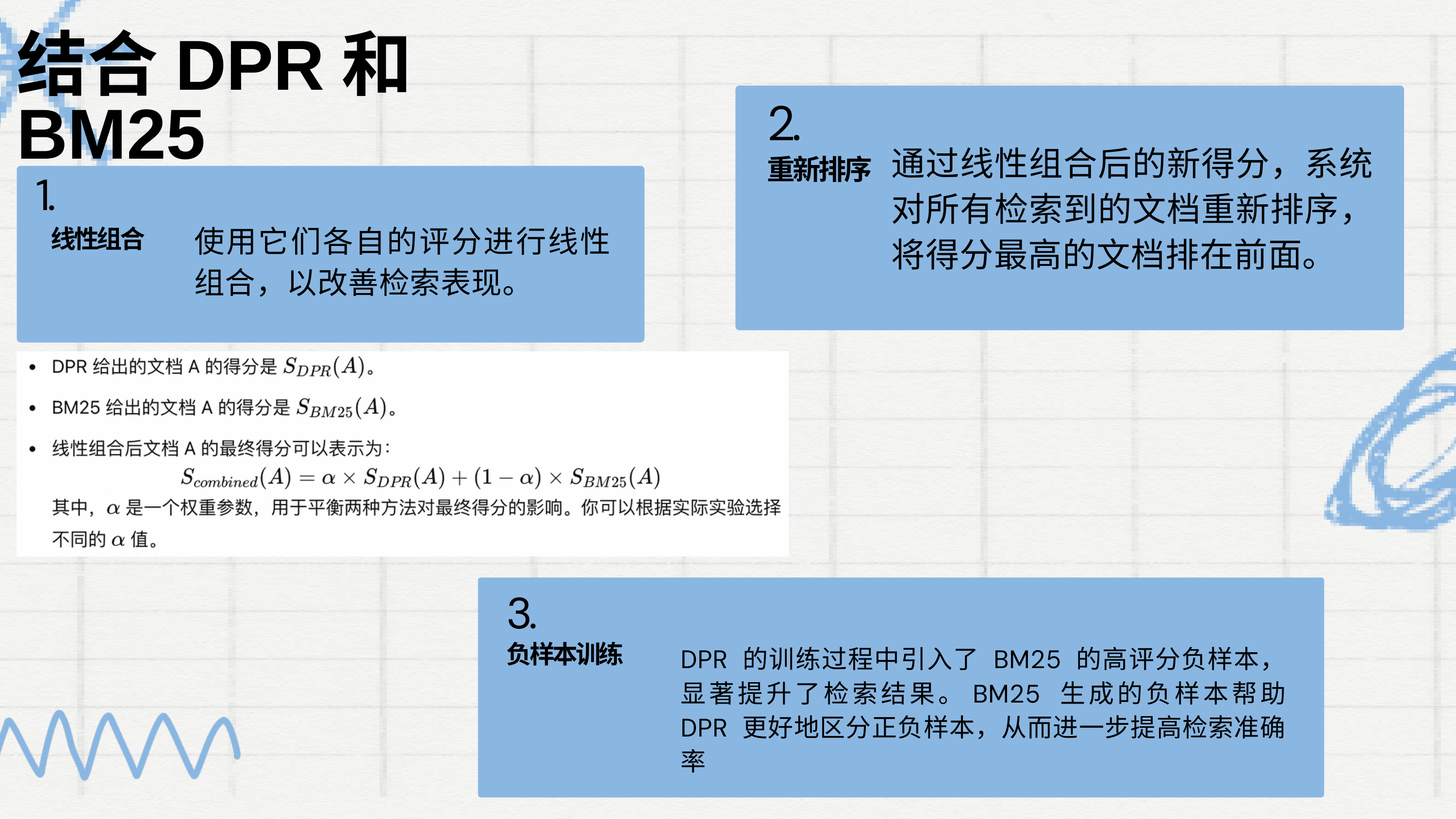

结合DPR和BM25

2.
通过线性组合后的新得分，系统对所有检索到的文档重新排序，将得分最高的文档排在前面。
重新排序

1.
使用它们各自的评分进行线性组合，以改善检索表现。
线性组合

3.
DPR 的训练过程中引入了 BM25 的高评分负样本，显著提升了检索结果。BM25 生成的负样本帮助 DPR 更好地区分正负样本，从而进一步提高检索准确率​
负样本训练